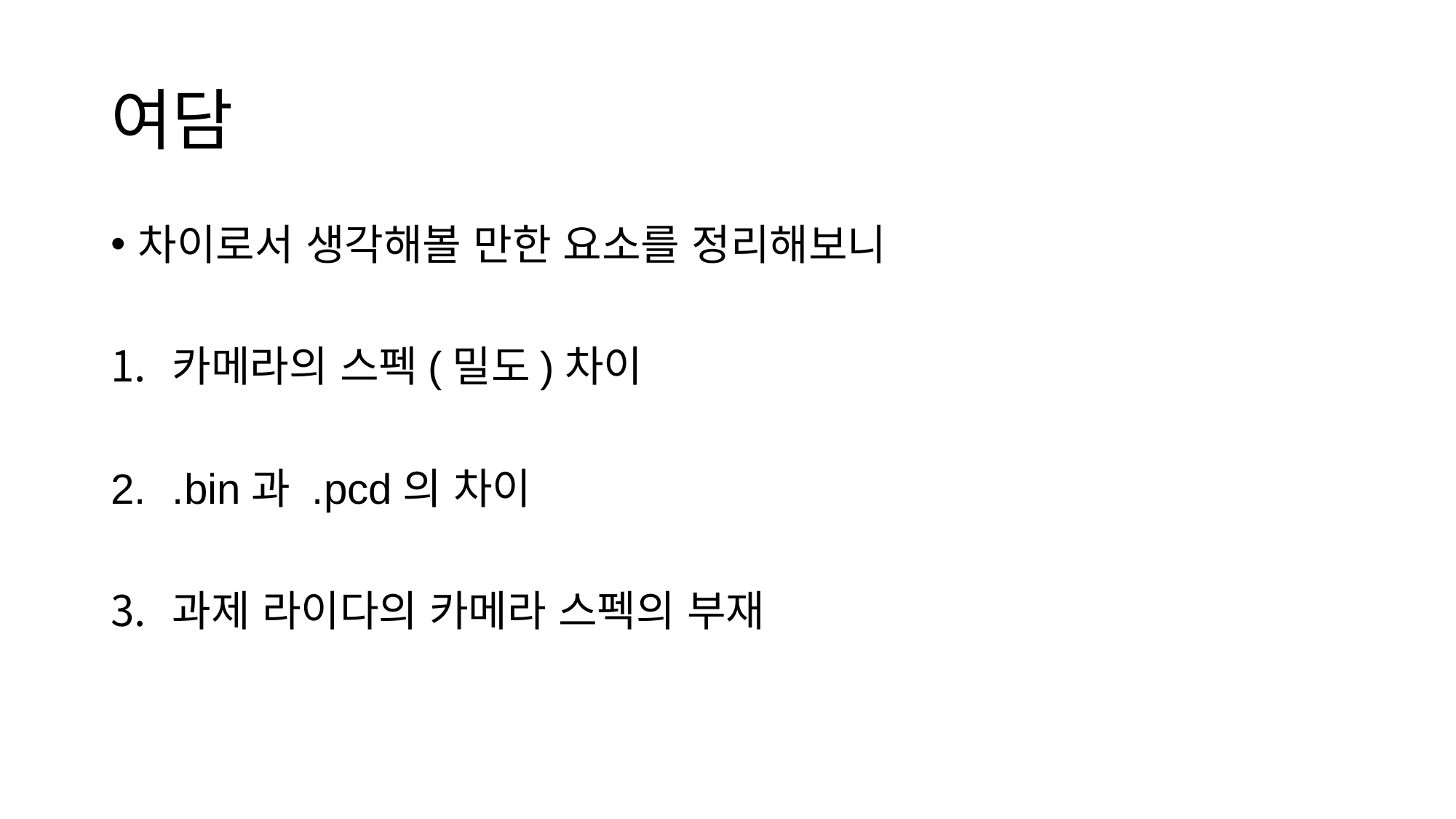

# 여담
차이로서 생각해볼 만한 요소를 정리해보니

카메라의 스펙(밀도)차이

.bin과 .pcd의 차이

과제 라이다의 카메라 스펙의 부재